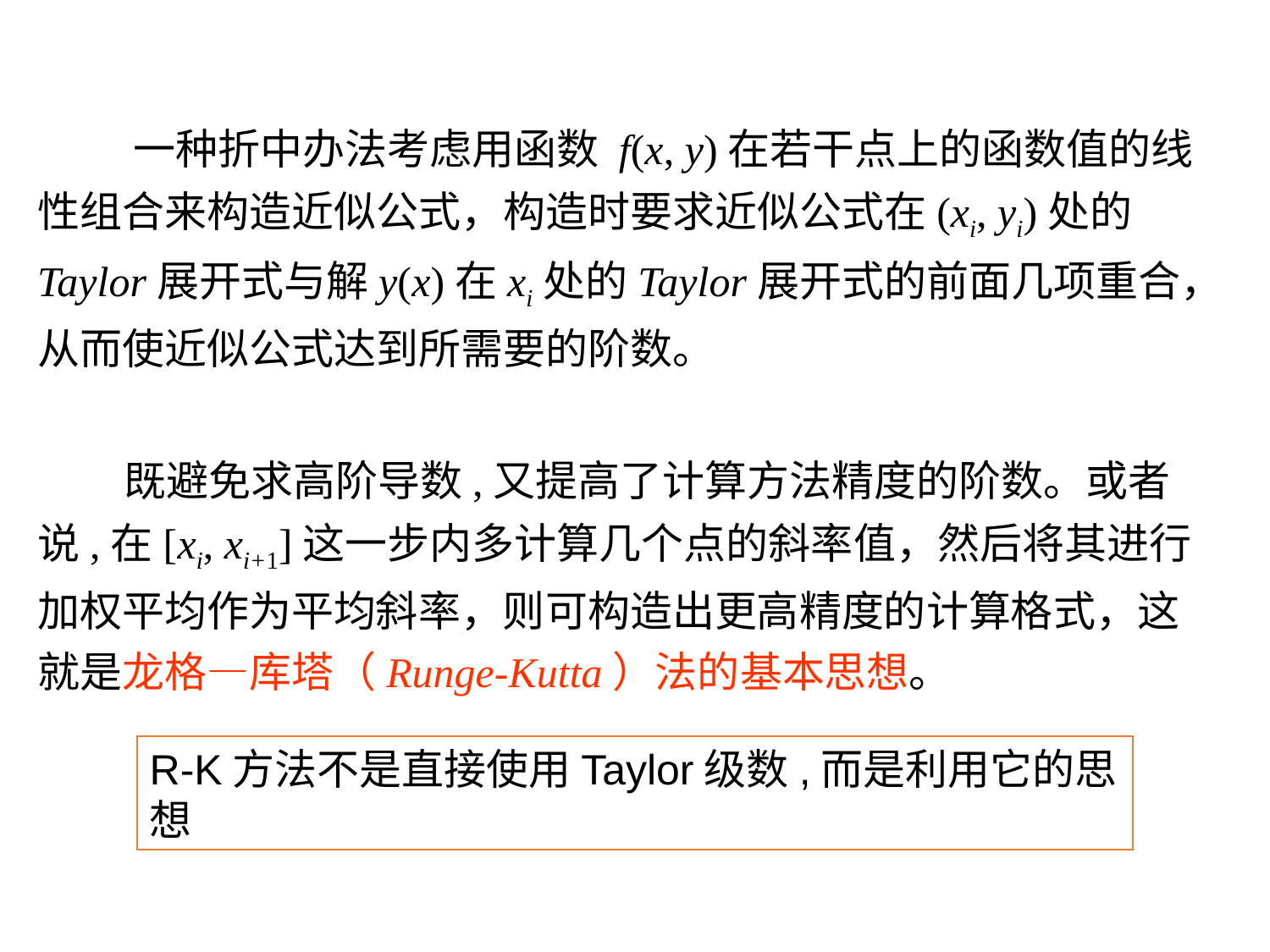

一种折中办法考虑用函数 f(x, y)在若干点上的函数值的线性组合来构造近似公式，构造时要求近似公式在(xi, yi)处的Taylor展开式与解y(x)在xi处的Taylor展开式的前面几项重合，从而使近似公式达到所需要的阶数。

        既避免求高阶导数,又提高了计算方法精度的阶数。或者说,在[xi, xi+1]这一步内多计算几个点的斜率值，然后将其进行加权平均作为平均斜率，则可构造出更高精度的计算格式，这就是龙格—库塔（Runge-Kutta）法的基本思想。
R-K方法不是直接使用Taylor级数,而是利用它的思想